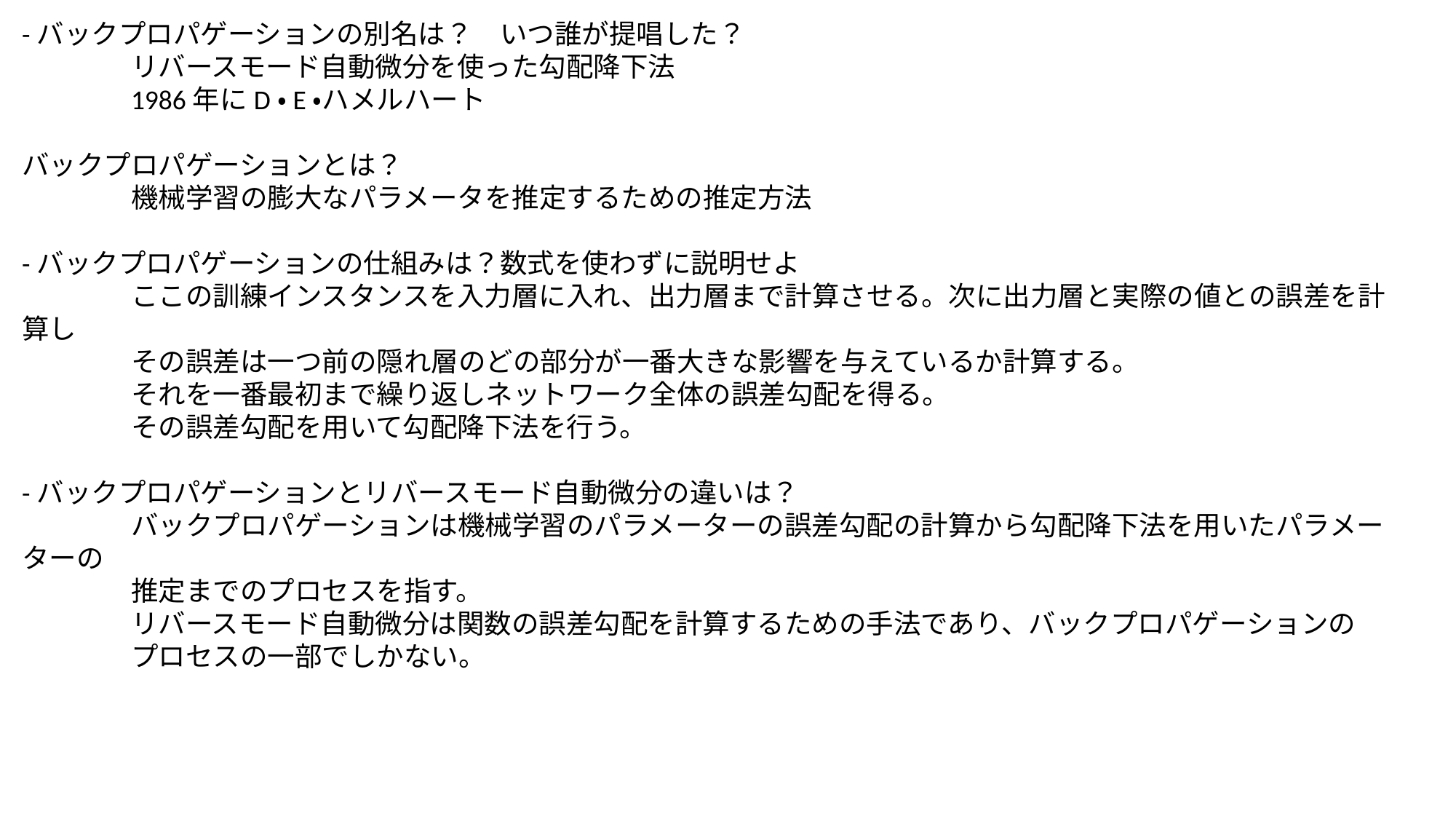

-バックプロパゲーションの別名は？　いつ誰が提唱した？
	リバースモード自動微分を使った勾配降下法
	1986年にD・E・ハメルハート

バックプロパゲーションとは？
	機械学習の膨大なパラメータを推定するための推定方法

-バックプロパゲーションの仕組みは？数式を使わずに説明せよ
	ここの訓練インスタンスを入力層に入れ、出力層まで計算させる。次に出力層と実際の値との誤差を計算し
	その誤差は一つ前の隠れ層のどの部分が一番大きな影響を与えているか計算する。
	それを一番最初まで繰り返しネットワーク全体の誤差勾配を得る。
	その誤差勾配を用いて勾配降下法を行う。

-バックプロパゲーションとリバースモード自動微分の違いは？
	バックプロパゲーションは機械学習のパラメーターの誤差勾配の計算から勾配降下法を用いたパラメーターの
	推定までのプロセスを指す。
	リバースモード自動微分は関数の誤差勾配を計算するための手法であり、バックプロパゲーションの
	プロセスの一部でしかない。